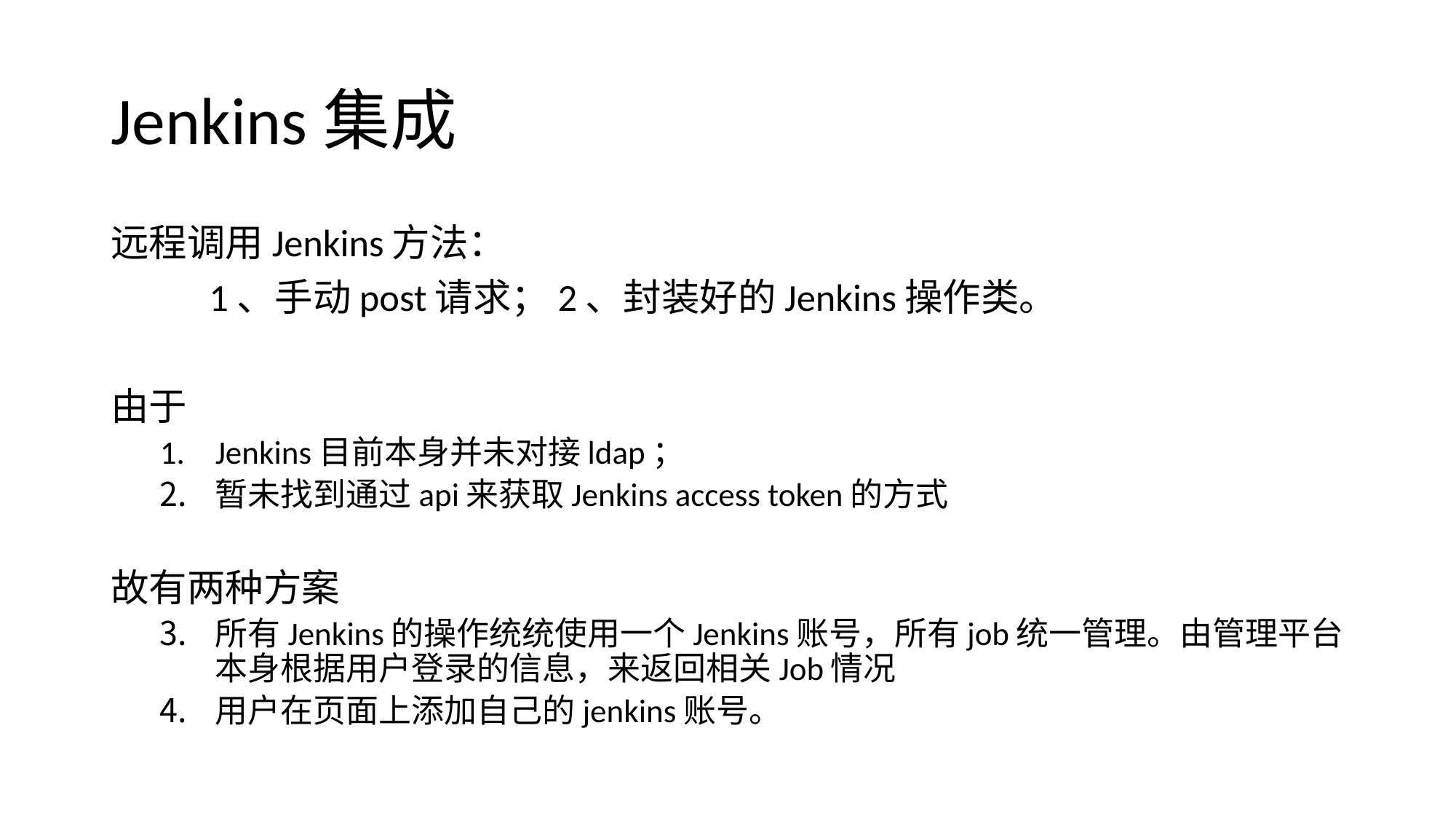

# Jenkins集成
远程调用Jenkins方法：
	1、手动post请求；2、封装好的Jenkins操作类。

由于
Jenkins目前本身并未对接ldap；
暂未找到通过api来获取Jenkins access token的方式

故有两种方案
所有Jenkins的操作统统使用一个Jenkins账号，所有job统一管理。由管理平台本身根据用户登录的信息，来返回相关Job情况
用户在页面上添加自己的jenkins账号。